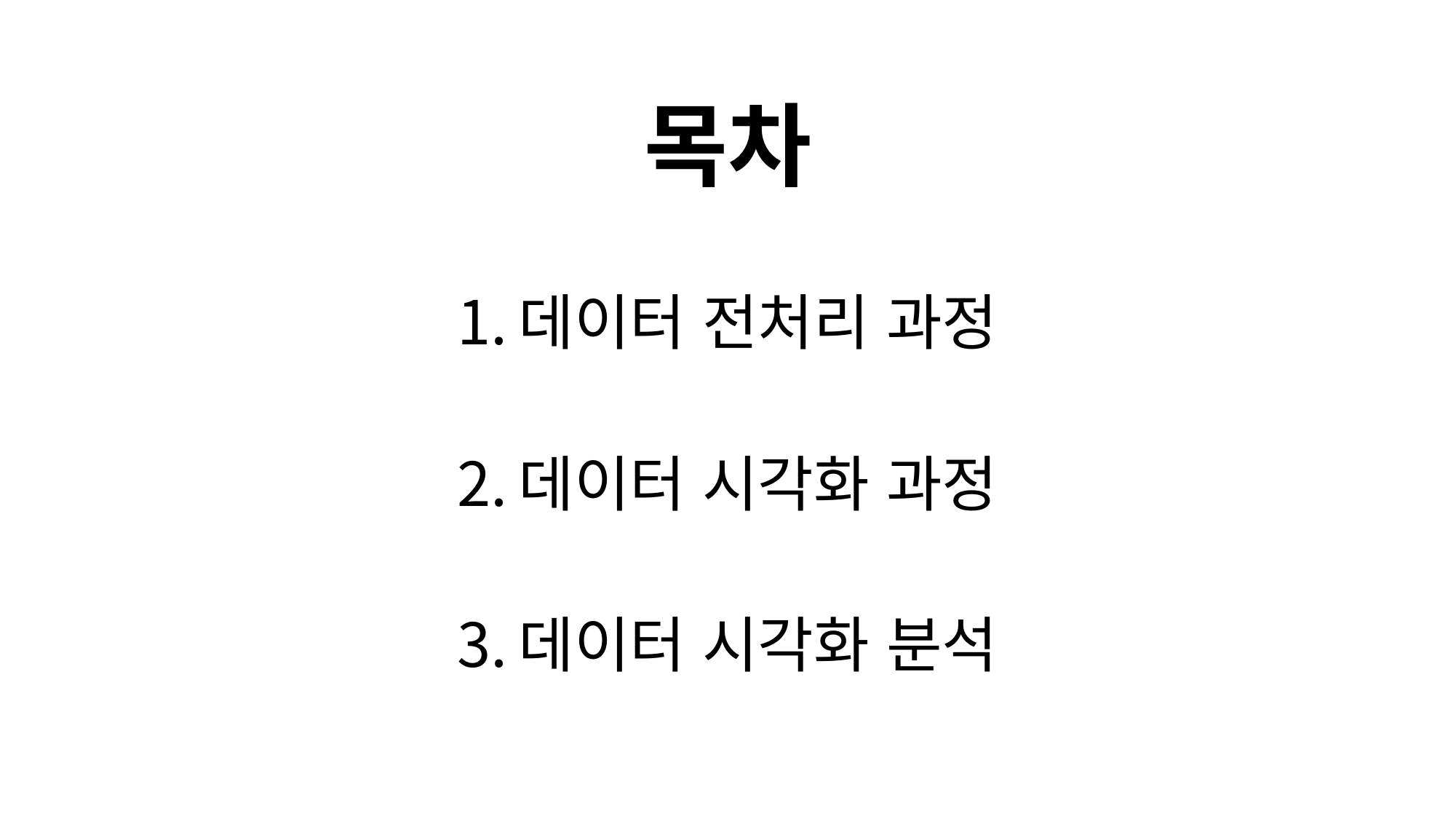

# 목차
데이터 전처리 과정

데이터 시각화 과정

데이터 시각화 분석